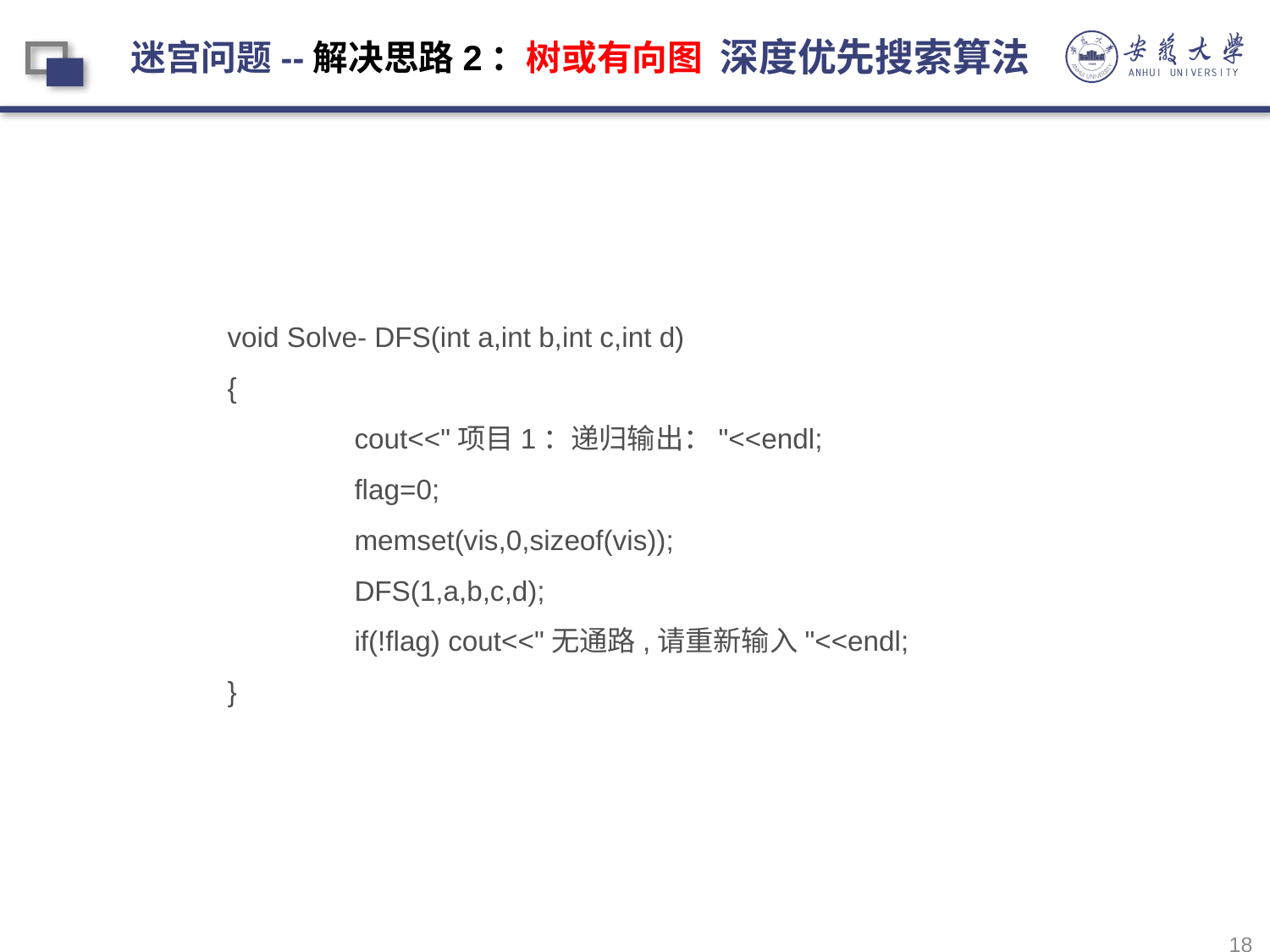

深度优先搜索算法
迷宫问题--解决思路2：树或有向图
E
void Solve- DFS(int a,int b,int c,int d)
{
	cout<<"项目1：递归输出："<<endl;
	flag=0;
	memset(vis,0,sizeof(vis));
	DFS(1,a,b,c,d);
	if(!flag) cout<<"无通路,请重新输入"<<endl;
}
18